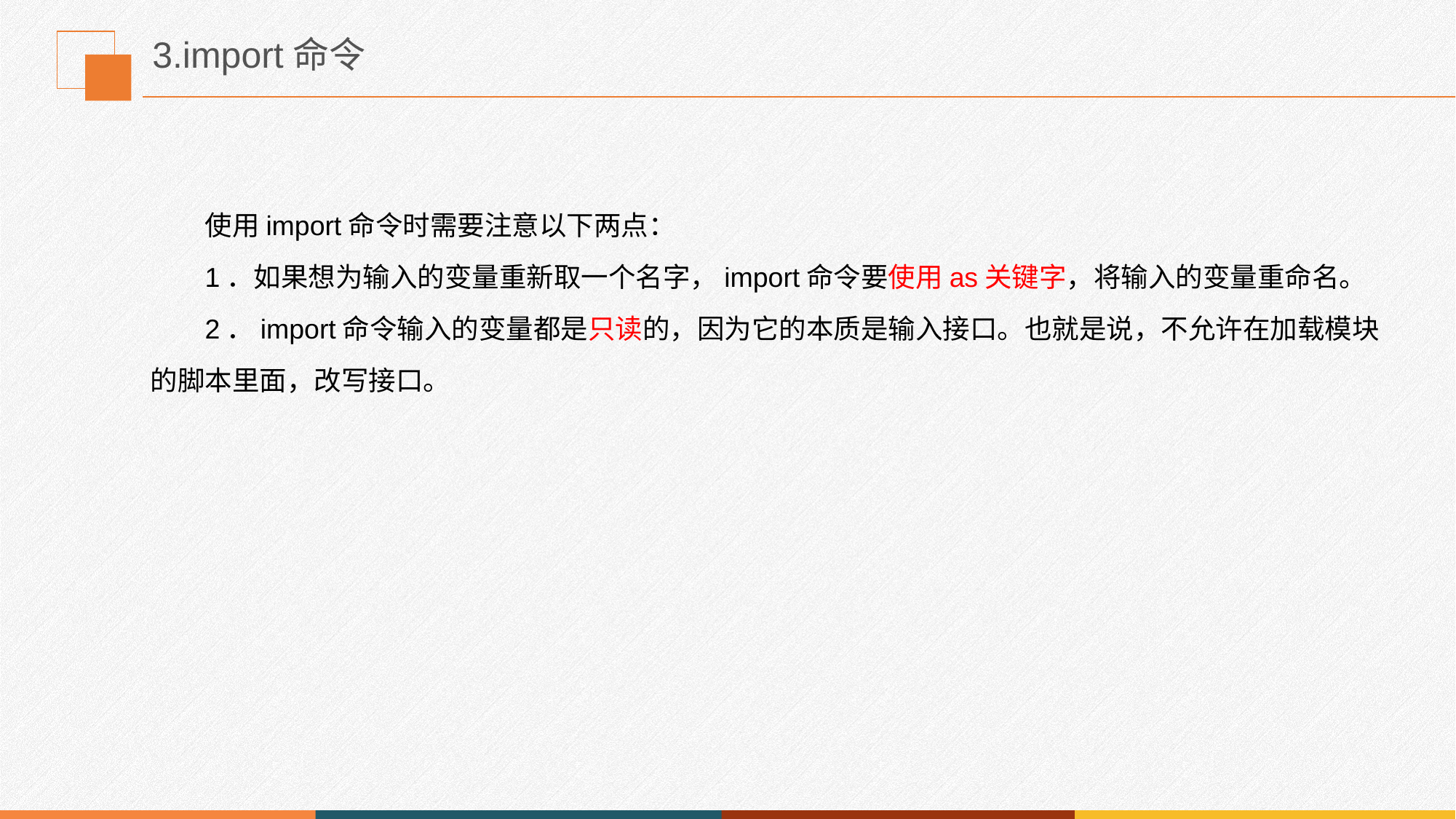

# 3.import命令
使用import命令时需要注意以下两点：
1．如果想为输入的变量重新取一个名字，import命令要使用as关键字，将输入的变量重命名。
2．import命令输入的变量都是只读的，因为它的本质是输入接口。也就是说，不允许在加载模块的脚本里面，改写接口。